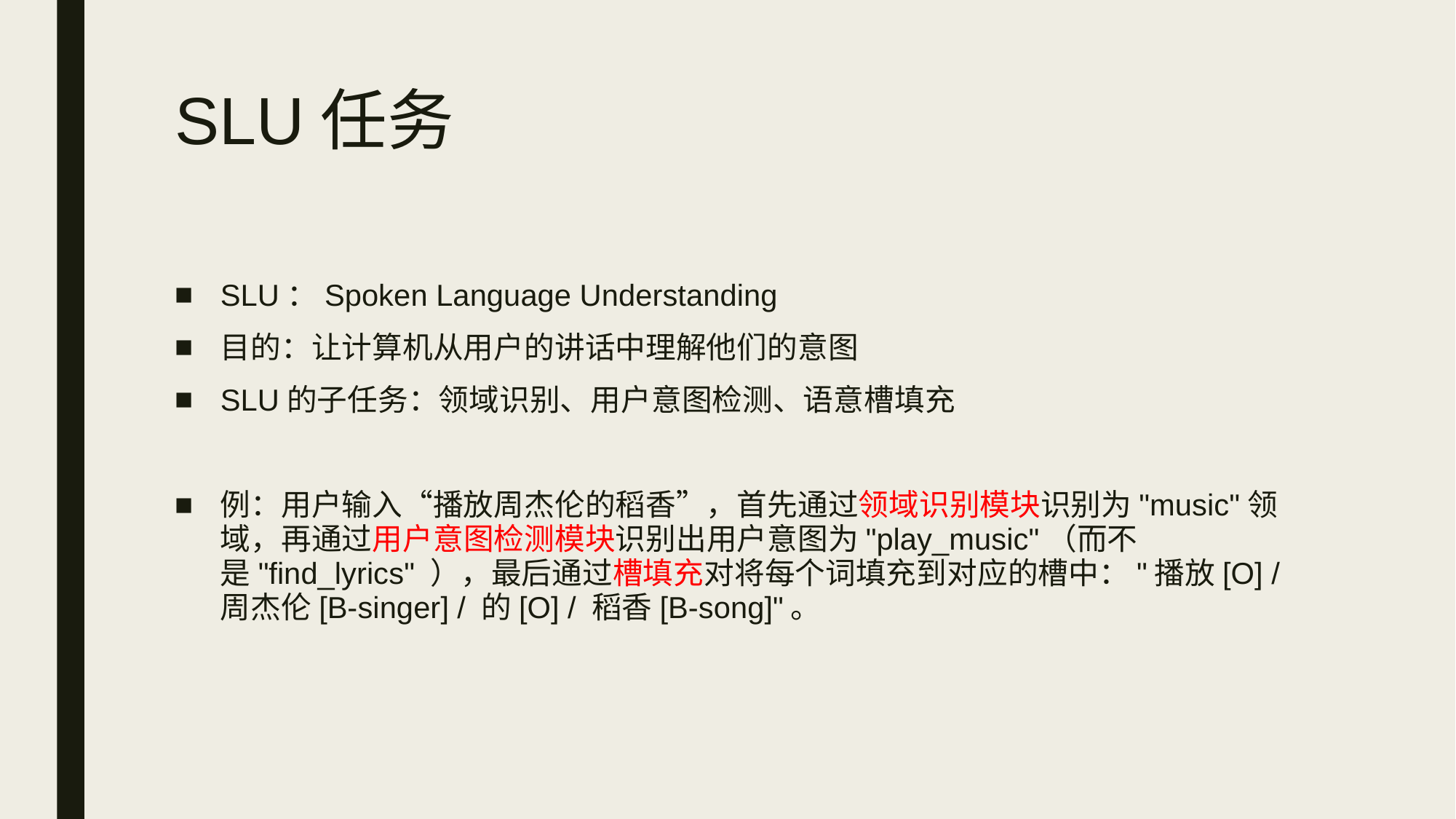

# SLU任务
SLU：Spoken Language Understanding
目的：让计算机从用户的讲话中理解他们的意图
SLU的子任务：领域识别、用户意图检测、语意槽填充

例：用户输入“播放周杰伦的稻香”，首先通过领域识别模块识别为"music"领域，再通过用户意图检测模块识别出用户意图为"play_music"（而不是"find_lyrics" ），最后通过槽填充对将每个词填充到对应的槽中："播放[O] / 周杰伦[B-singer] / 的[O] / 稻香[B-song]"。